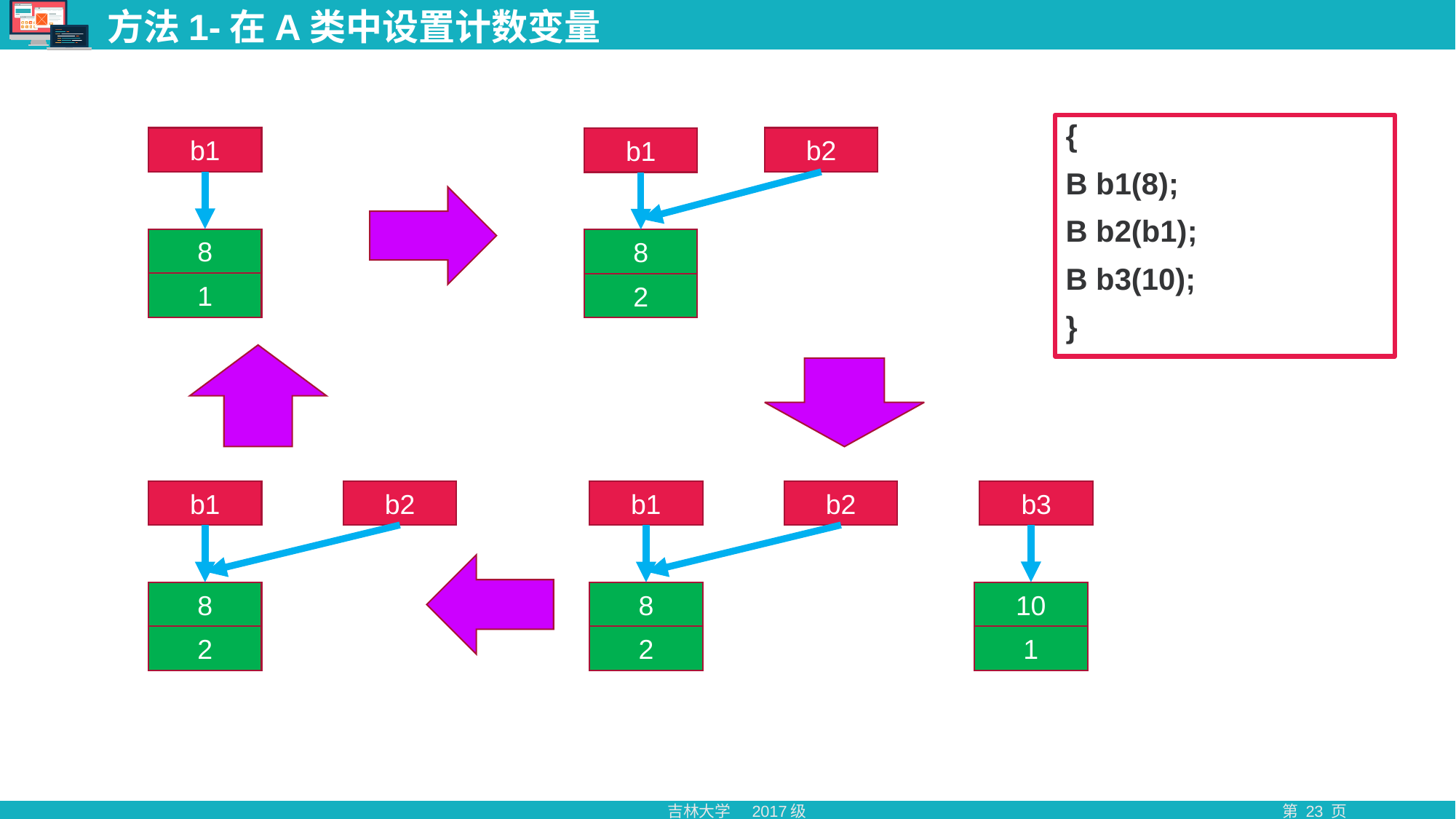

# 方法1-在A类中设置计数变量
{
B b1(8);
B b2(b1);
B b3(10);
}
b1
b2
b1

8
8
1
2

b2
b2
b3
b1
b1

10
8
8
1
2
2